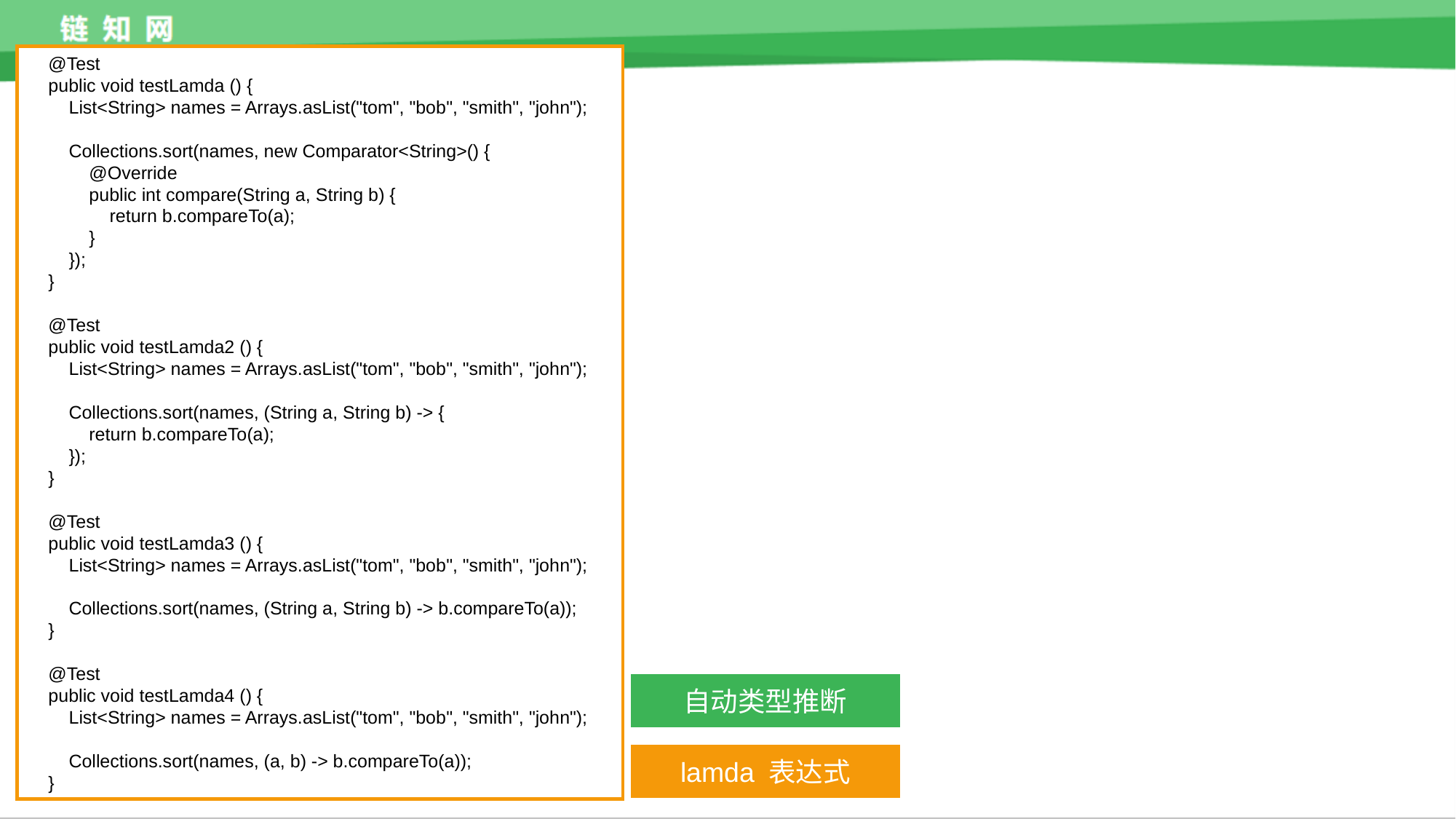

@Test
    public void testLamda () {
        List<String> names = Arrays.asList("tom", "bob", "smith", "john");

        Collections.sort(names, new Comparator<String>() {
            @Override
            public int compare(String a, String b) {
                return b.compareTo(a);
            }
        });
    }

    @Test
    public void testLamda2 () {
        List<String> names = Arrays.asList("tom", "bob", "smith", "john");

        Collections.sort(names, (String a, String b) -> {
            return b.compareTo(a);
        });
    }

    @Test
    public void testLamda3 () {
        List<String> names = Arrays.asList("tom", "bob", "smith", "john");

        Collections.sort(names, (String a, String b) -> b.compareTo(a));
    }

    @Test
    public void testLamda4 () {
        List<String> names = Arrays.asList("tom", "bob", "smith", "john");

        Collections.sort(names, (a, b) -> b.compareTo(a));
    }
自动类型推断
lamda 表达式